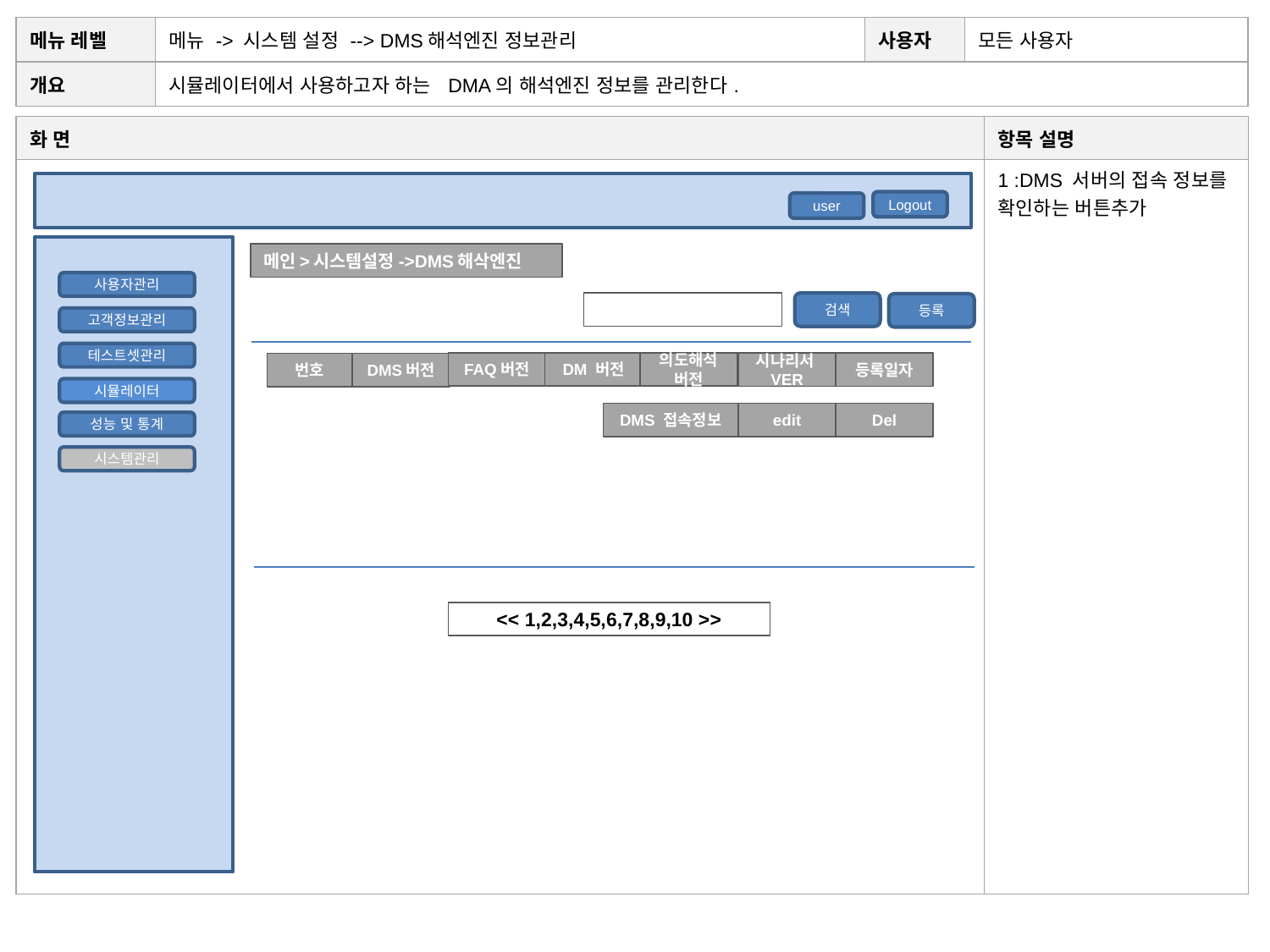

| 메뉴 레벨 | 메뉴 -> 시스템 설정 --> DMS해석엔진 정보관리 | 사용자 | 모든 사용자 |
| --- | --- | --- | --- |
| 개요 | 시뮬레이터에서 사용하고자 하는 DMA의 해석엔진 정보를 관리한다. |  |  |
| 화 면 | 항목 설명 |
| --- | --- |
|  | 1 :DMS 서버의 접속 정보를 확인하는 버튼추가 |

Logout
user

메인>시스템설정->DMS해삭엔진
사용자관리
검색
검색
등록
고객정보관리
테스트셋관리
의도해석버전
FAQ버전
DM 버전
시나리서VER
등록일자
DMS버전
번호
시뮬레이터
DMS 접속정보
edit
Del
성능 및 통계
시스템관리
<< 1,2,3,4,5,6,7,8,9,10 >>